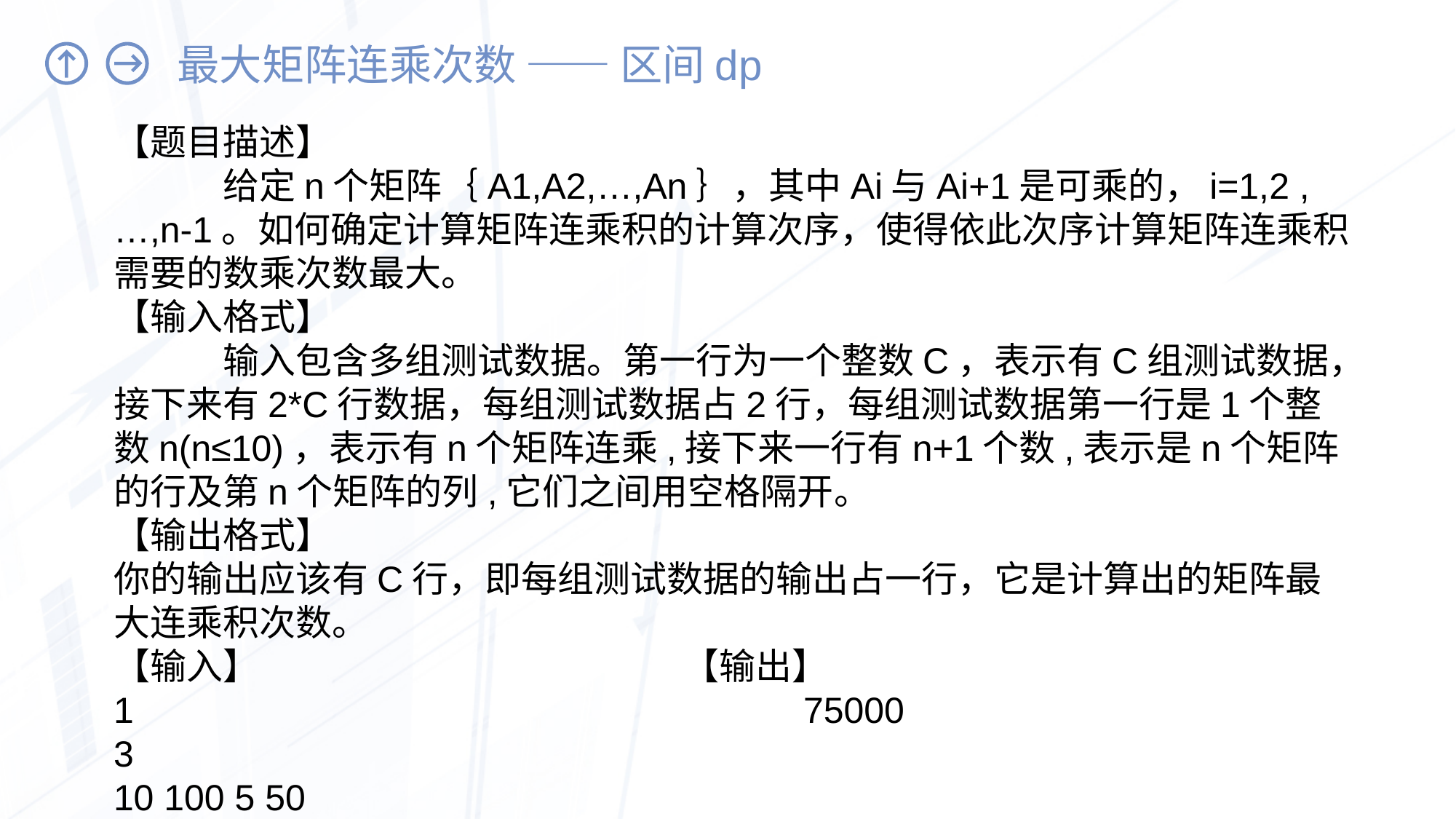

# 最大矩阵连乘次数 —— 区间dp
【题目描述】
	给定n个矩阵｛A1,A2,…,An｝，其中Ai与Ai+1是可乘的，i=1,2 ,…,n-1。如何确定计算矩阵连乘积的计算次序，使得依此次序计算矩阵连乘积需要的数乘次数最大。
【输入格式】
	输入包含多组测试数据。第一行为一个整数C，表示有C组测试数据，接下来有2*C行数据，每组测试数据占2行，每组测试数据第一行是1个整数n(n≤10)，表示有n个矩阵连乘,接下来一行有n+1个数,表示是n个矩阵的行及第n个矩阵的列,它们之间用空格隔开。
【输出格式】
你的输出应该有C行，即每组测试数据的输出占一行，它是计算出的矩阵最大连乘积次数。
【输入】                                                    【输出】
1                                                                  75000
3
10 100 5 50